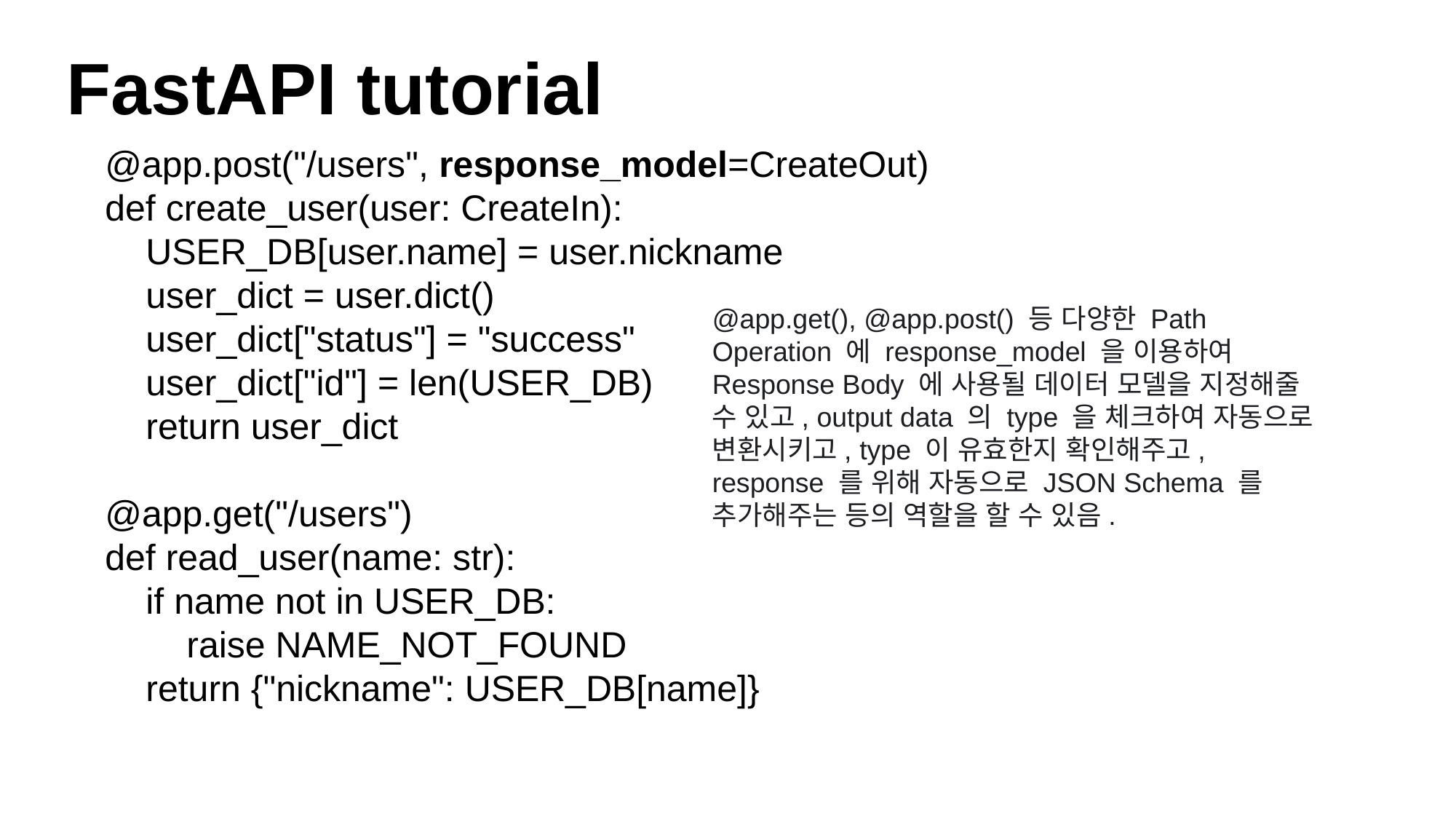

FastAPI tutorial

@app.post("/users", response_model=CreateOut)
def create_user(user: CreateIn):
    USER_DB[user.name] = user.nickname
    user_dict = user.dict()
    user_dict["status"] = "success"
    user_dict["id"] = len(USER_DB)
    return user_dict

@app.get("/users")
def read_user(name: str):
    if name not in USER_DB:
        raise NAME_NOT_FOUND
    return {"nickname": USER_DB[name]}

@app.get(), @app.post() 등 다양한 Path Operation 에 response_model 을 이용하여 Response Body 에 사용될 데이터 모델을 지정해줄 수 있고, output data 의 type 을 체크하여 자동으로 변환시키고, type 이 유효한지 확인해주고, response 를 위해 자동으로 JSON Schema 를 추가해주는 등의 역할을 할 수 있음.